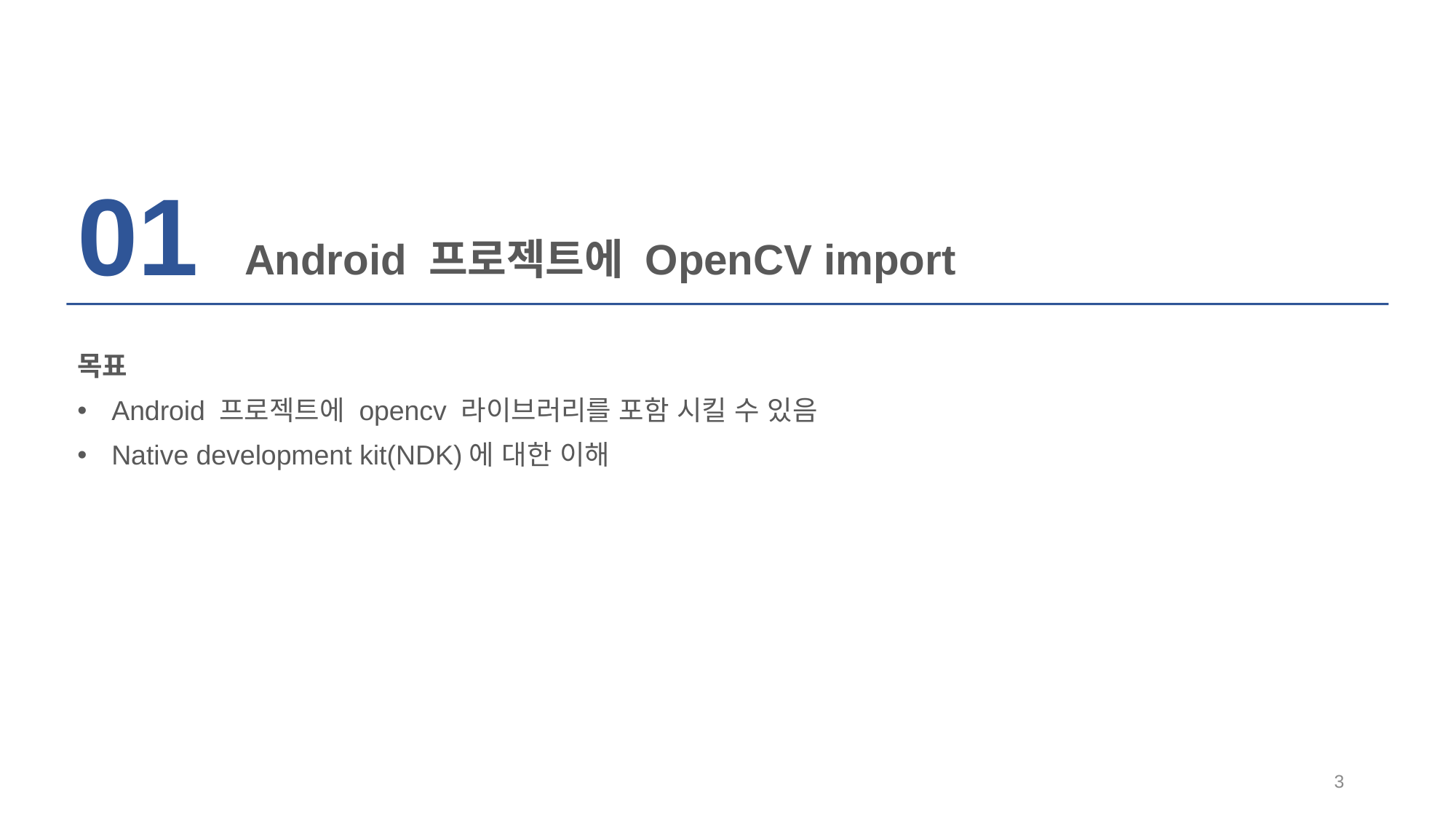

01
Android 프로젝트에 OpenCV import
목표
Android 프로젝트에 opencv 라이브러리를 포함 시킬 수 있음
Native development kit(NDK)에 대한 이해

3